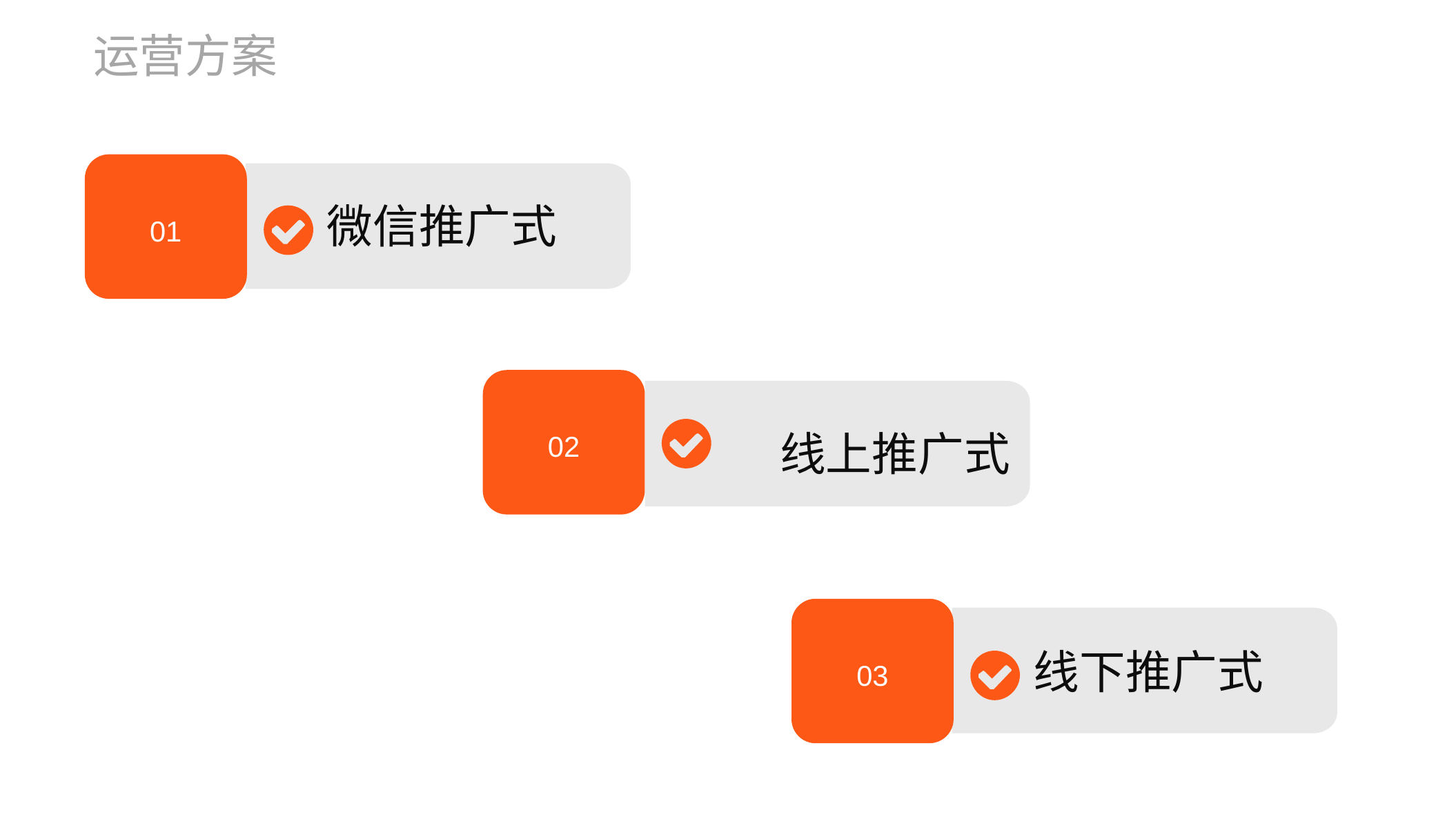

运营方案
01

微信推广式

02

线上推广式

03

线下推广式